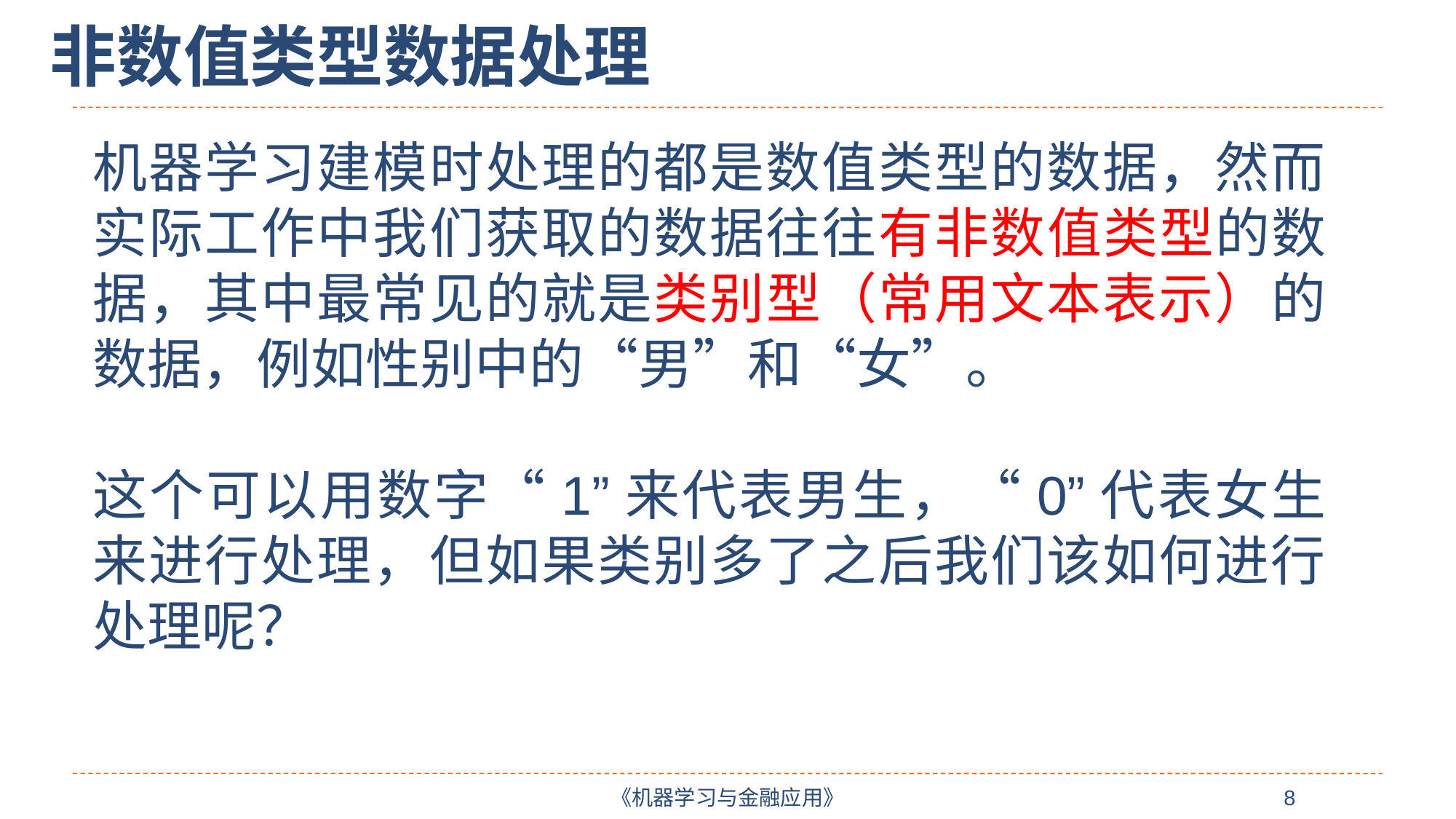

非数值类型数据处理
机器学习建模时处理的都是数值类型的数据，然而实际工作中我们获取的数据往往有非数值类型的数据，其中最常见的就是类别型（常用文本表示）的数据，例如性别中的“男”和“女”。

这个可以用数字“1”来代表男生，“0”代表女生来进行处理，但如果类别多了之后我们该如何进行处理呢？